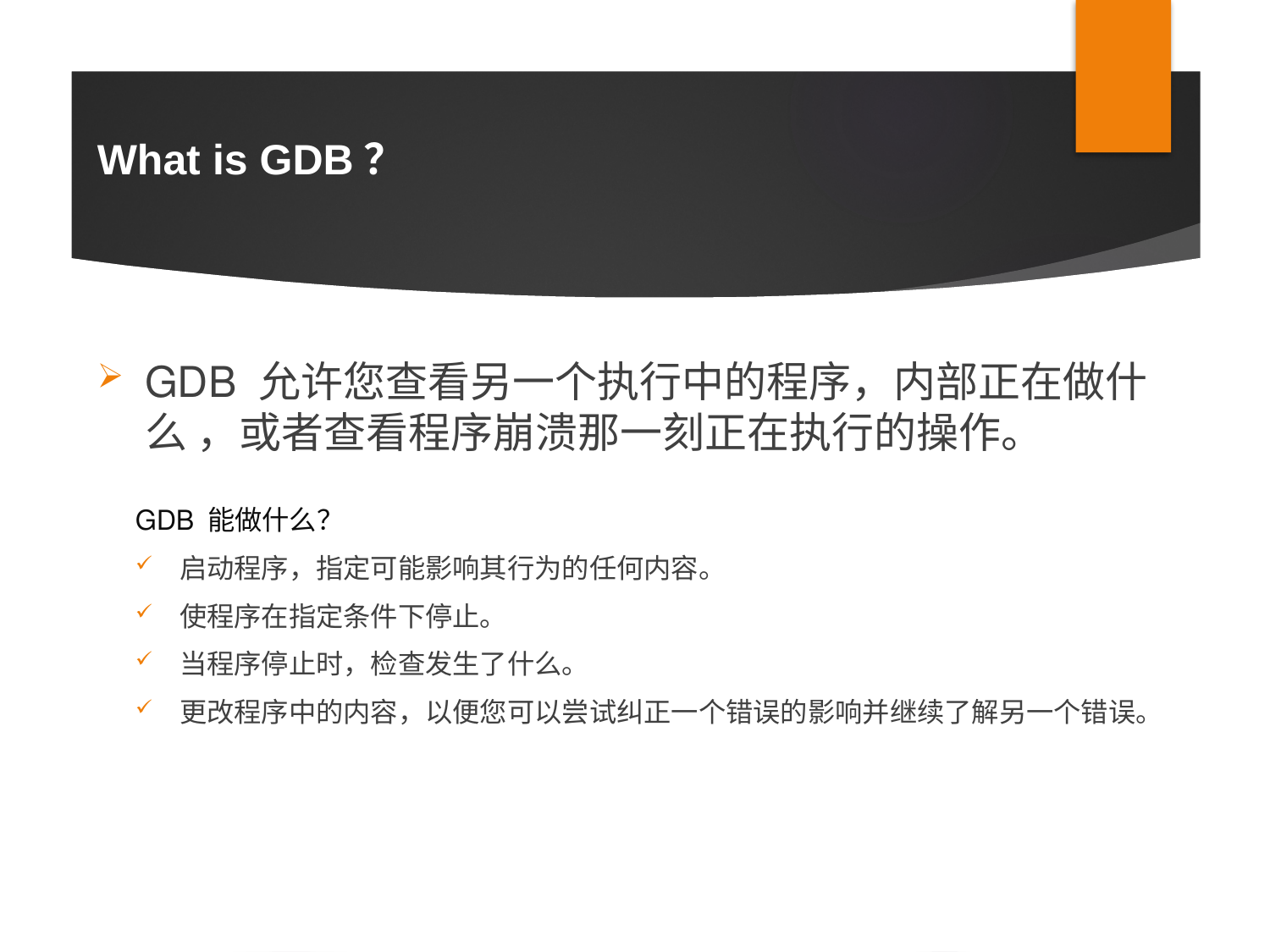

What is GDB？
GDB 允许您查看另一个执行中的程序，内部正在做什么 ，或者查看程序崩溃那一刻正在执行的操作。
GDB 能做什么？
启动程序，指定可能影响其行为的任何内容。
使程序在指定条件下停止。
当程序停止时，检查发生了什么。
更改程序中的内容，以便您可以尝试纠正一个错误的影响并继续了解另一个错误。